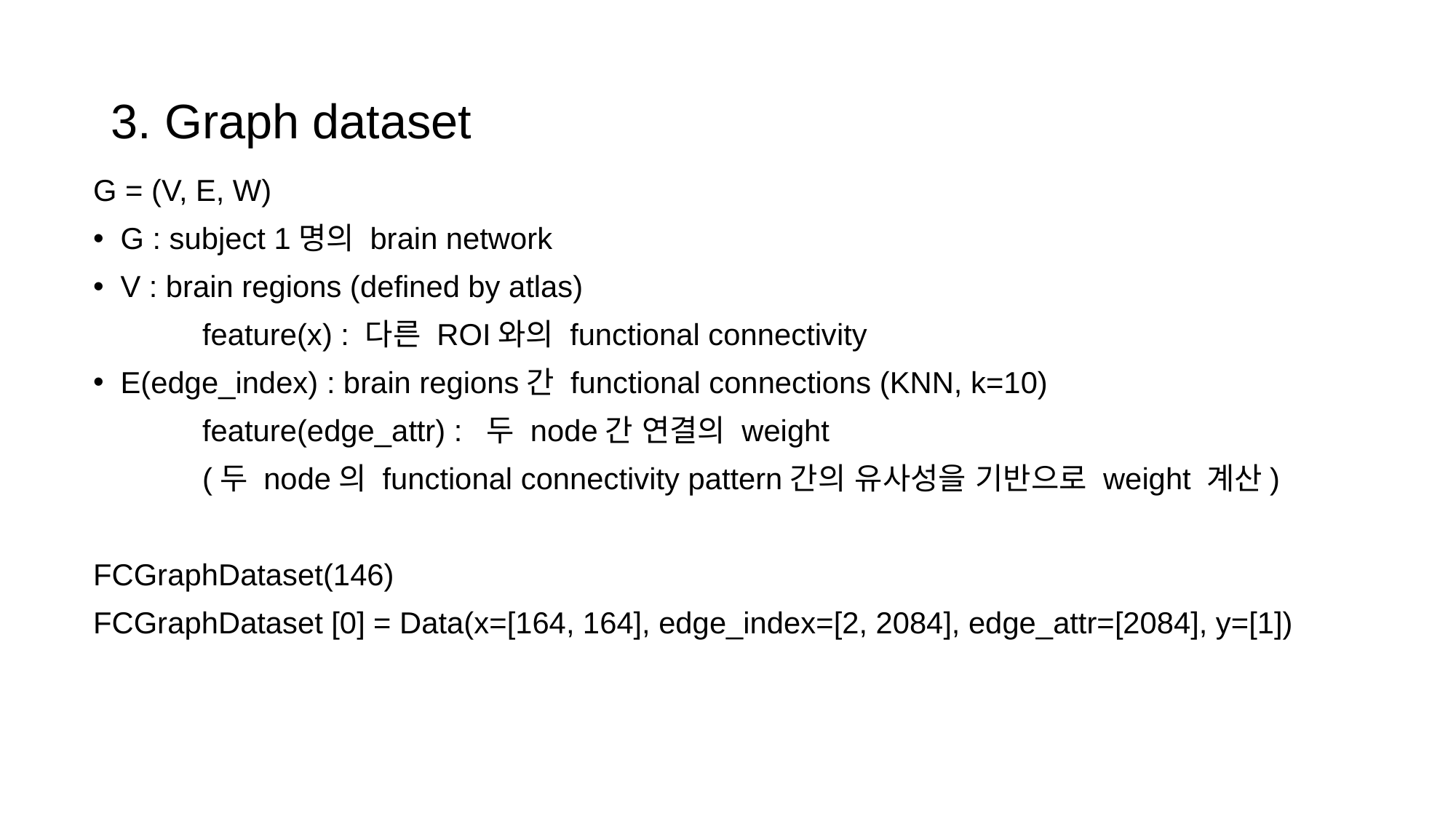

# 3. Graph dataset
G = (V, E, W)
G : subject 1명의 brain network
V : brain regions (defined by atlas)
	feature(x) : 다른 ROI와의 functional connectivity
E(edge_index) : brain regions간 functional connections (KNN, k=10)
	feature(edge_attr) :  두 node간 연결의 weight
	(두 node의 functional connectivity pattern간의 유사성을 기반으로 weight 계산)

FCGraphDataset(146)
FCGraphDataset [0] = Data(x=[164, 164], edge_index=[2, 2084], edge_attr=[2084], y=[1])